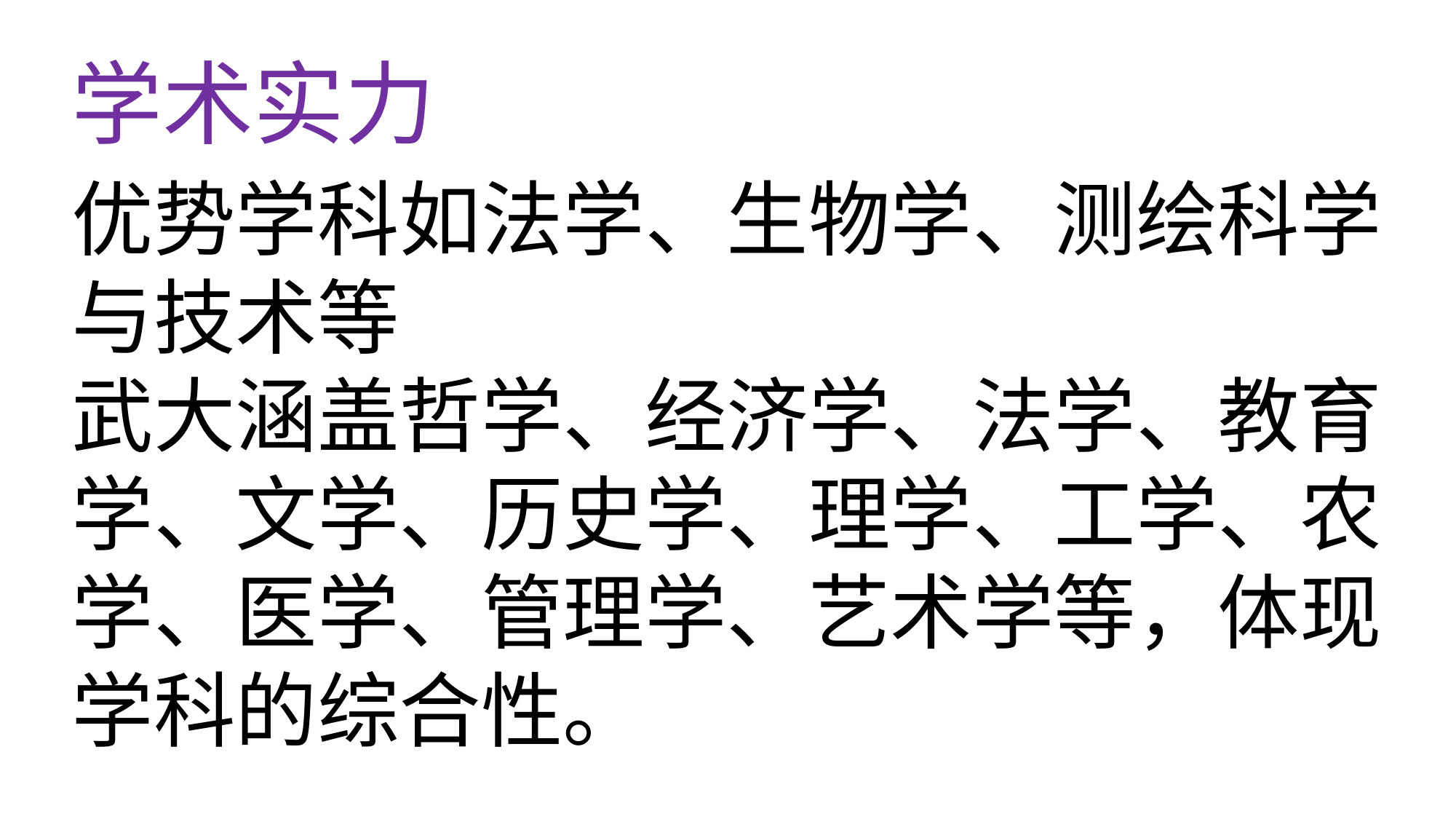

学术实力
优势学科如法学、生物学、测绘科学与技术等
武大涵盖哲学、经济学、法学、教育学、文学、历史学、理学、工学、农学、医学、管理学、艺术学等，体现学科的综合性。